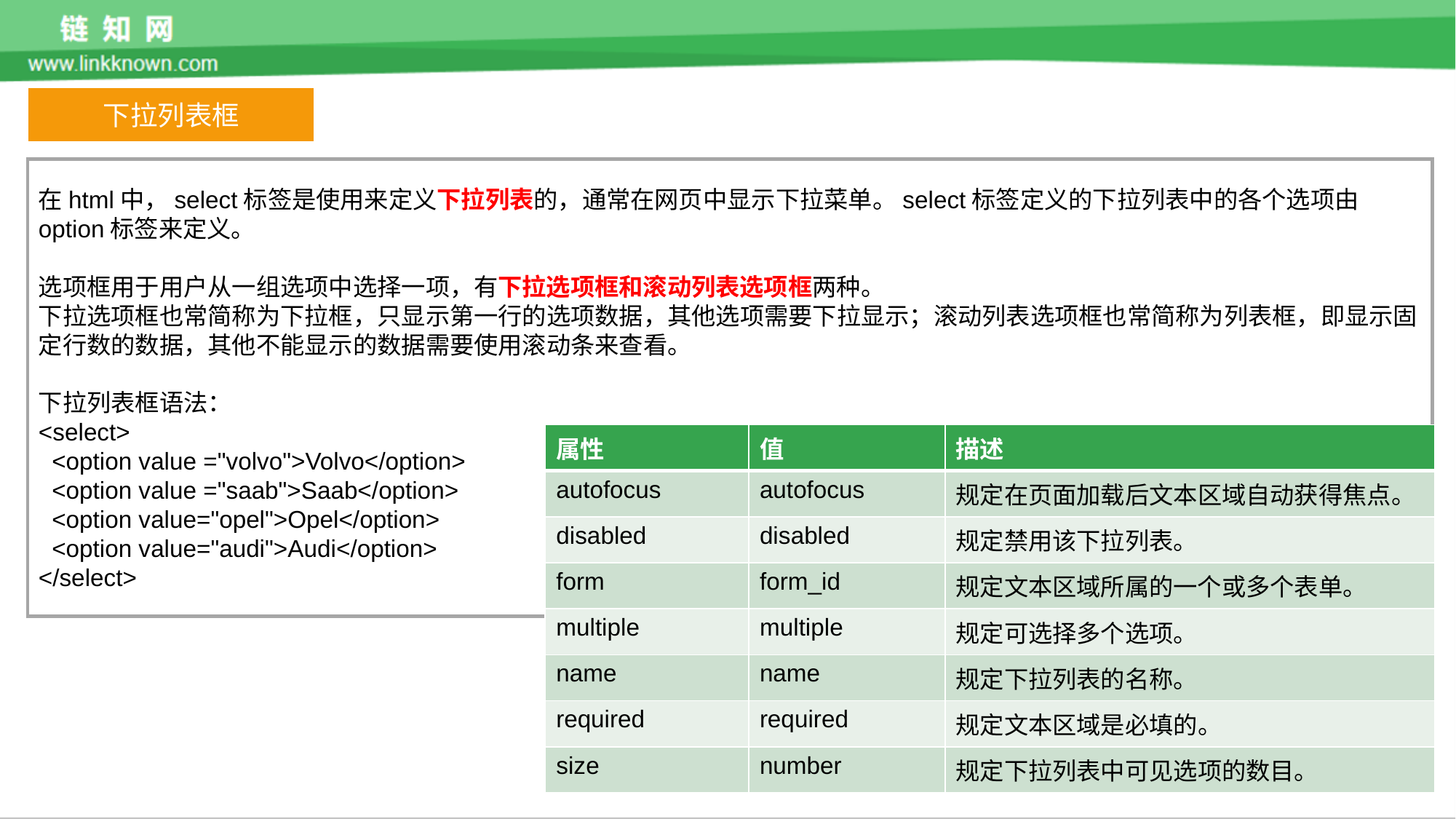

下拉列表框
在html中，select标签是使用来定义下拉列表的，通常在网页中显示下拉菜单。select标签定义的下拉列表中的各个选项由option标签来定义。

选项框用于用户从一组选项中选择一项，有下拉选项框和滚动列表选项框两种。
下拉选项框也常简称为下拉框，只显示第一行的选项数据，其他选项需要下拉显示；滚动列表选项框也常简称为列表框，即显示固定行数的数据，其他不能显示的数据需要使用滚动条来查看。

下拉列表框语法：
<select>
  <option value ="volvo">Volvo</option>
  <option value ="saab">Saab</option>
  <option value="opel">Opel</option>
  <option value="audi">Audi</option>
</select>
| 属性 | 值 | 描述 |
| --- | --- | --- |
| autofocus | autofocus | 规定在页面加载后文本区域自动获得焦点。 |
| disabled | disabled | 规定禁用该下拉列表。 |
| form | form\_id | 规定文本区域所属的一个或多个表单。 |
| multiple | multiple | 规定可选择多个选项。 |
| name | name | 规定下拉列表的名称。 |
| required | required | 规定文本区域是必填的。 |
| size | number | 规定下拉列表中可见选项的数目。 |